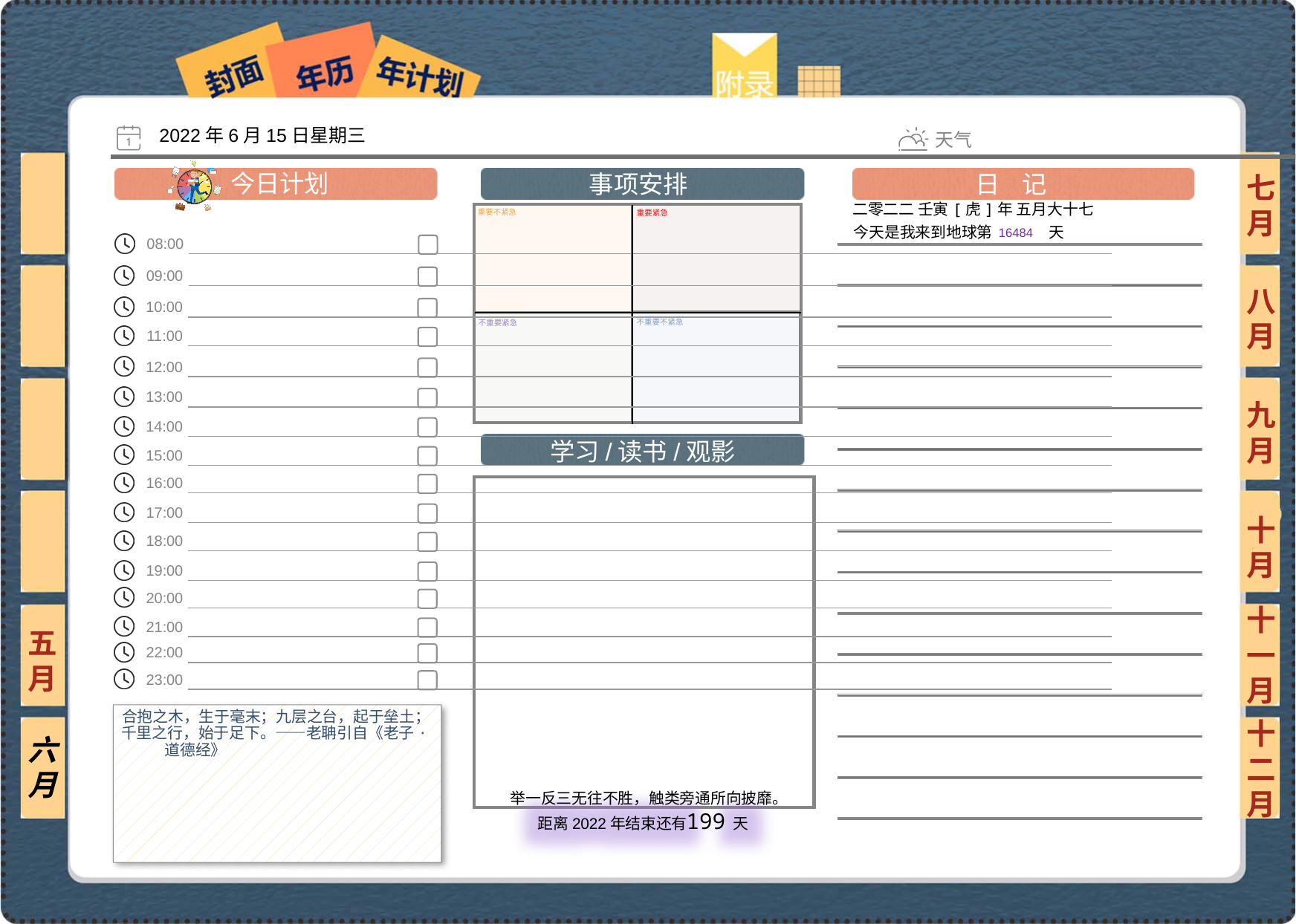

2022年6月15日星期三
七月
二零二二 壬寅[虎]年 五月大十七
16484
八月
九月
十月
十一月
五月
合抱之木，生于毫末；九层之台，起于垒土；千里之行，始于足下。——老聃引自《老子·道德经》

六月
十二月
199
 举一反三无往不胜，触类旁通所向披靡。